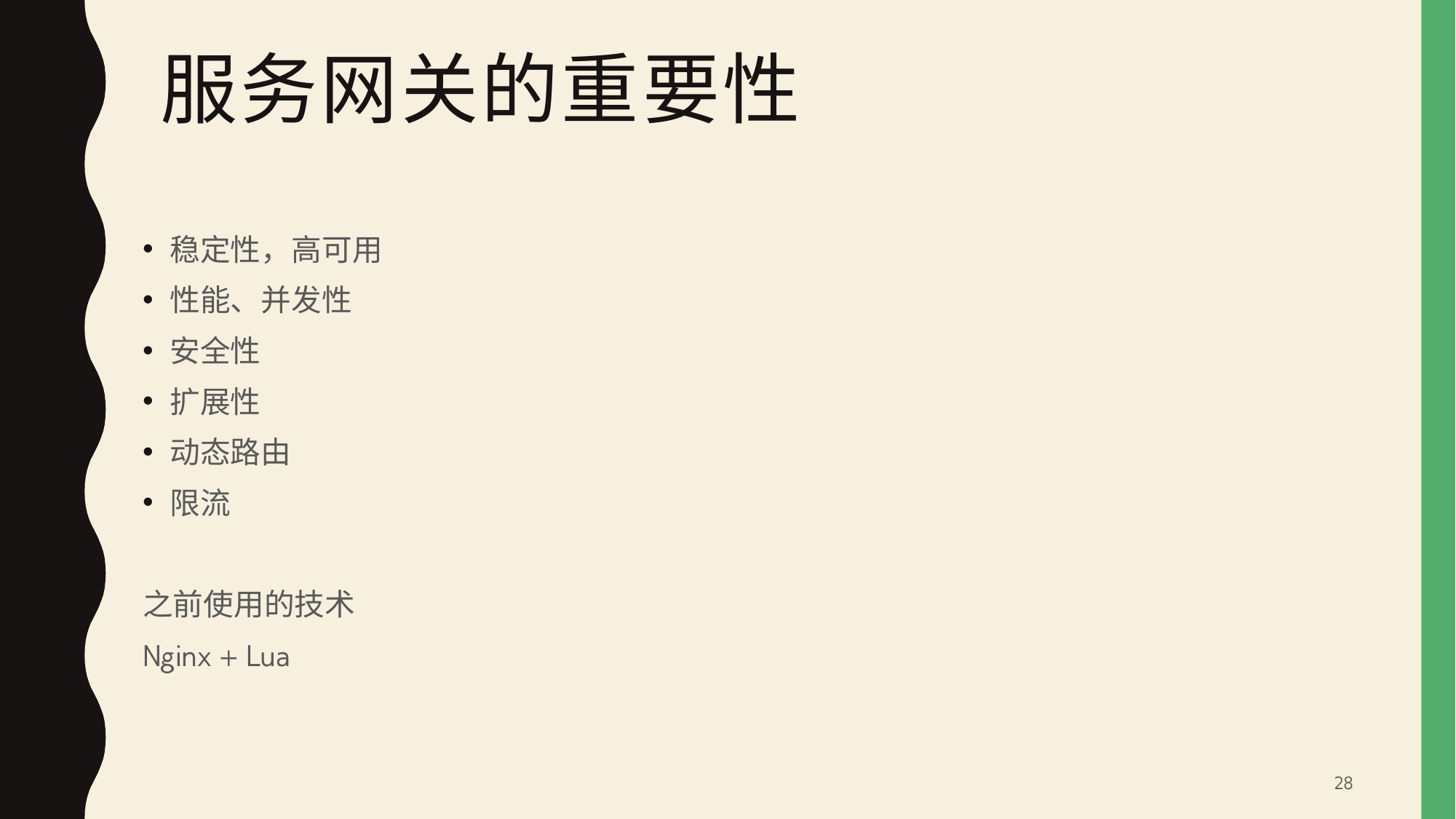

# 服务网关的重要性
稳定性，高可用
性能、并发性
安全性
扩展性
动态路由
限流

之前使用的技术
Nginx + Lua

28